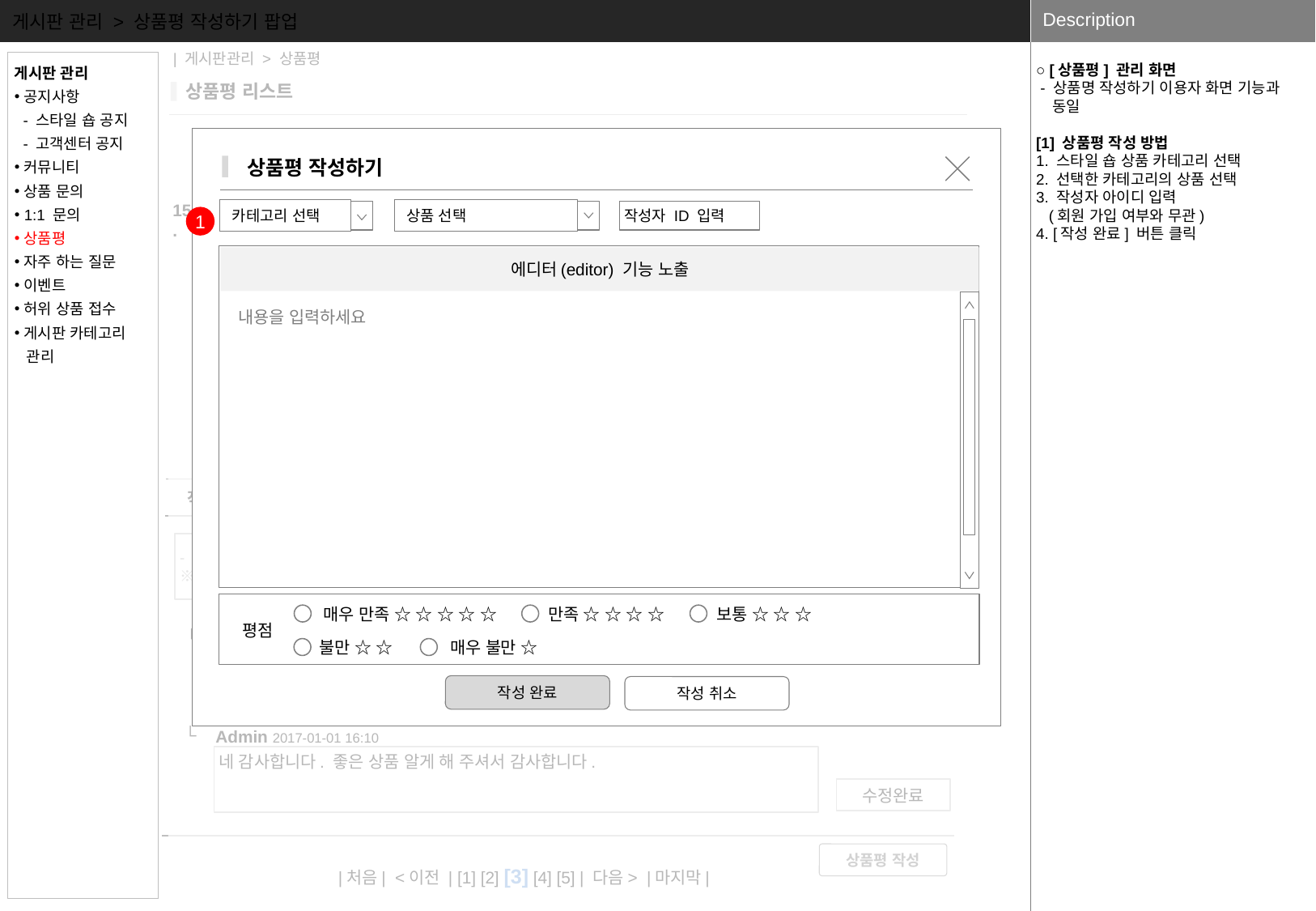

게시판 관리 > 상품평 작성하기 팝업

○ [상품평] 관리 화면
 - 상품명 작성하기 이용자 화면 기능과
   동일

[1] 상품평 작성 방법
1. 스타일 숍 상품 카테고리 선택
2. 선택한 카테고리의 상품 선택
3. 작성자 아이디 입력
   (회원 가입 여부와 무관)
4. [작성 완료] 버튼 클릭
| 게시판관리 > 상품평

게시판 관리
공지사항
  - 스타일 숍 공지
  - 고객센터 공지
커뮤니티
상품 문의
1:1 문의
상품평
자주 하는 질문
이벤트
허위 상품 접수
게시판 카테고리
  관리
상품평 리스트

 상품명을 입력해 주세요.
카테고리 전체
검색
상품평 검색

상품평 작성하기

[{카테고리명<상품명 표기}]
15.
|  |
| --- |

카테고리 선택

상품 선택

작성자 ID 입력
제품보기
1
{만족 표기}
닫기 ▲
{섬네일}

본문 내용 000Byte (2줄 표기)
에디터(editor) 기능 노출

내용을 입력하세요
{아이디} | {작성일} | 댓글 {댓글수}개
{상품평 내용 표기}
수정
삭제
작성된 댓글 (1개)
작성
취소
- 최대 000byte까지 작성이 가능합니다.(띄어쓰기 포함)
※ 욕설, 영업에 방해되는 글은 관리자에 의해 삭제 됩니다.
등록

매우 만족 ☆ ☆ ☆ ☆ ☆
만족 ☆ ☆ ☆ ☆
보통 ☆ ☆ ☆

└
Admin 2017-01-01 16:10
안녕하세요 고객님 저희 쇼핑몰을 이용해 주셔서 감사합니다. 앞으로 더욱 노력하겠습니다.
평점
불만 ☆ ☆
매우 불만 ☆

작성 완료
작성 취소
수정
삭제
└
Admin 2017-01-01 16:10
네 감사합니다. 좋은 상품 알게 해 주셔서 감사합니다.
수정완료
상품평 작성
|처음|  <이전 | [1] [2] [3] [4] [5] | 다음>  |마지막|